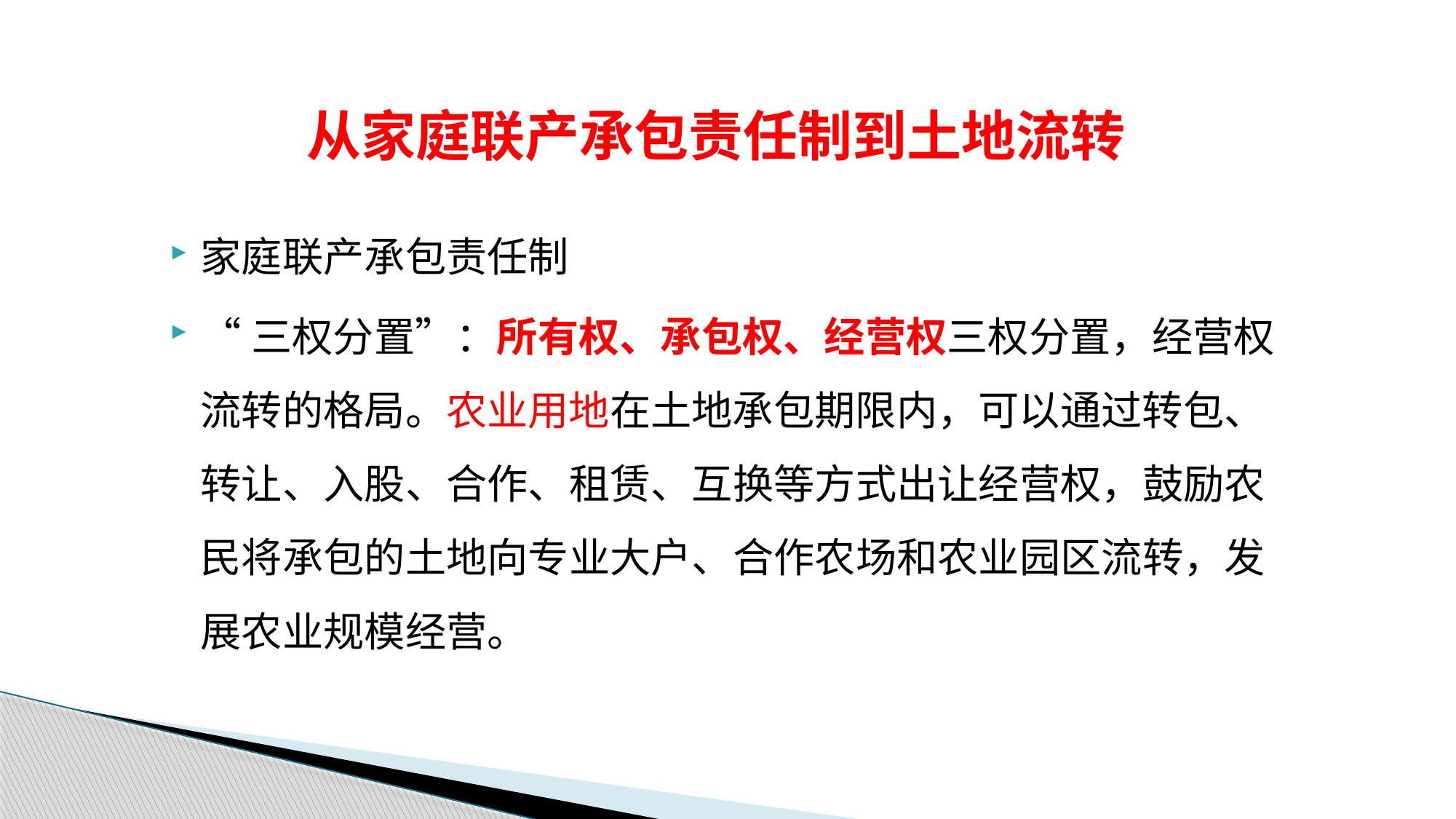

# 从家庭联产承包责任制到土地流转

家庭联产承包责任制
“三权分置”：所有权、承包权、经营权三权分置，经营权流转的格局。农业用地在土地承包期限内，可以通过转包、转让、入股、合作、租赁、互换等方式出让经营权，鼓励农民将承包的土地向专业大户、合作农场和农业园区流转，发展农业规模经营。